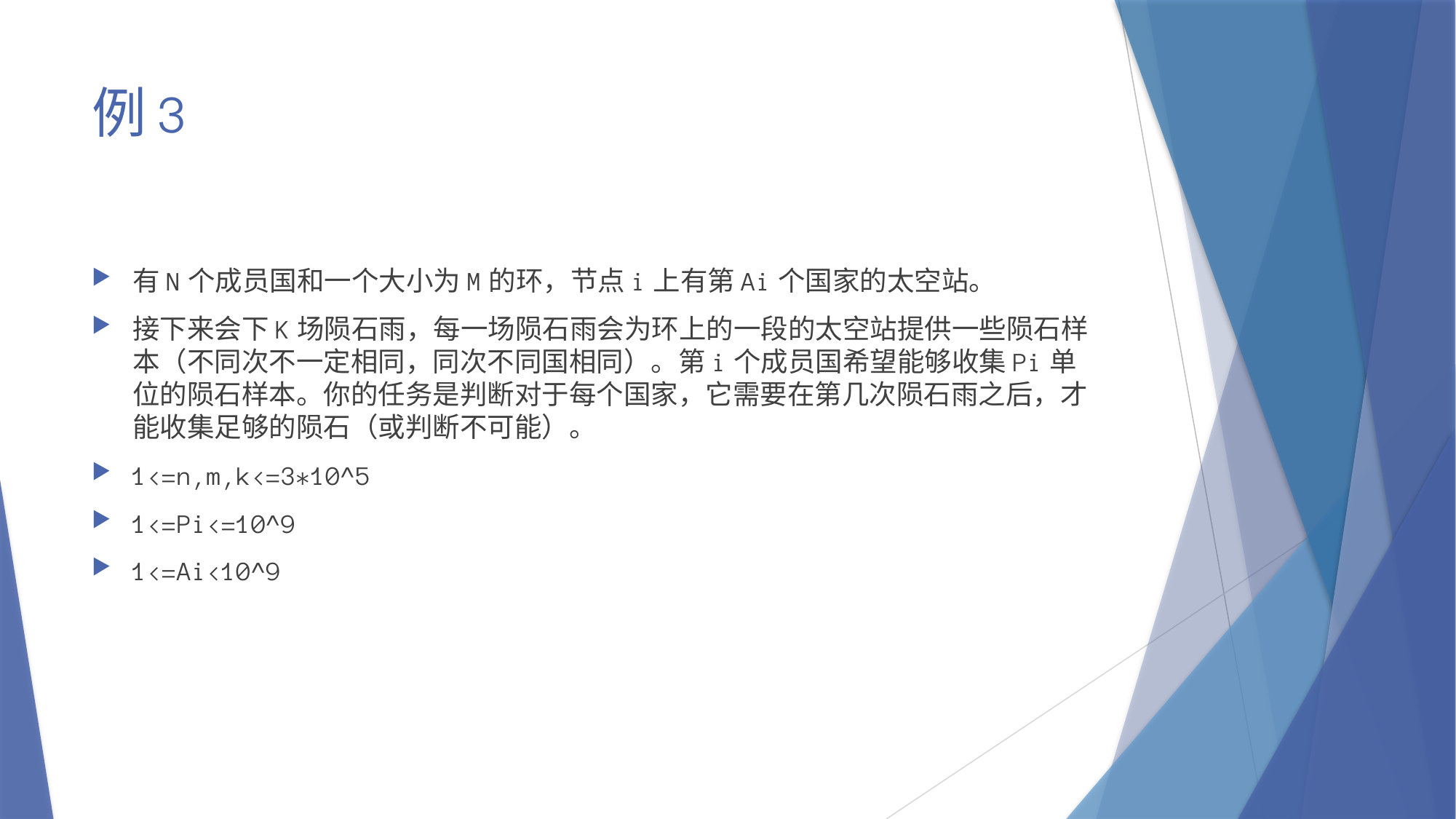

# 例3
有N个成员国和一个大小为M的环，节点i上有第Ai个国家的太空站。
接下来会下K场陨石雨，每一场陨石雨会为环上的一段的太空站提供一些陨石样本（不同次不一定相同，同次不同国相同）。第i个成员国希望能够收集Pi单位的陨石样本。你的任务是判断对于每个国家，它需要在第几次陨石雨之后，才能收集足够的陨石（或判断不可能）。
1<=n,m,k<=3*10^5
1<=Pi<=10^9
1<=Ai<10^9